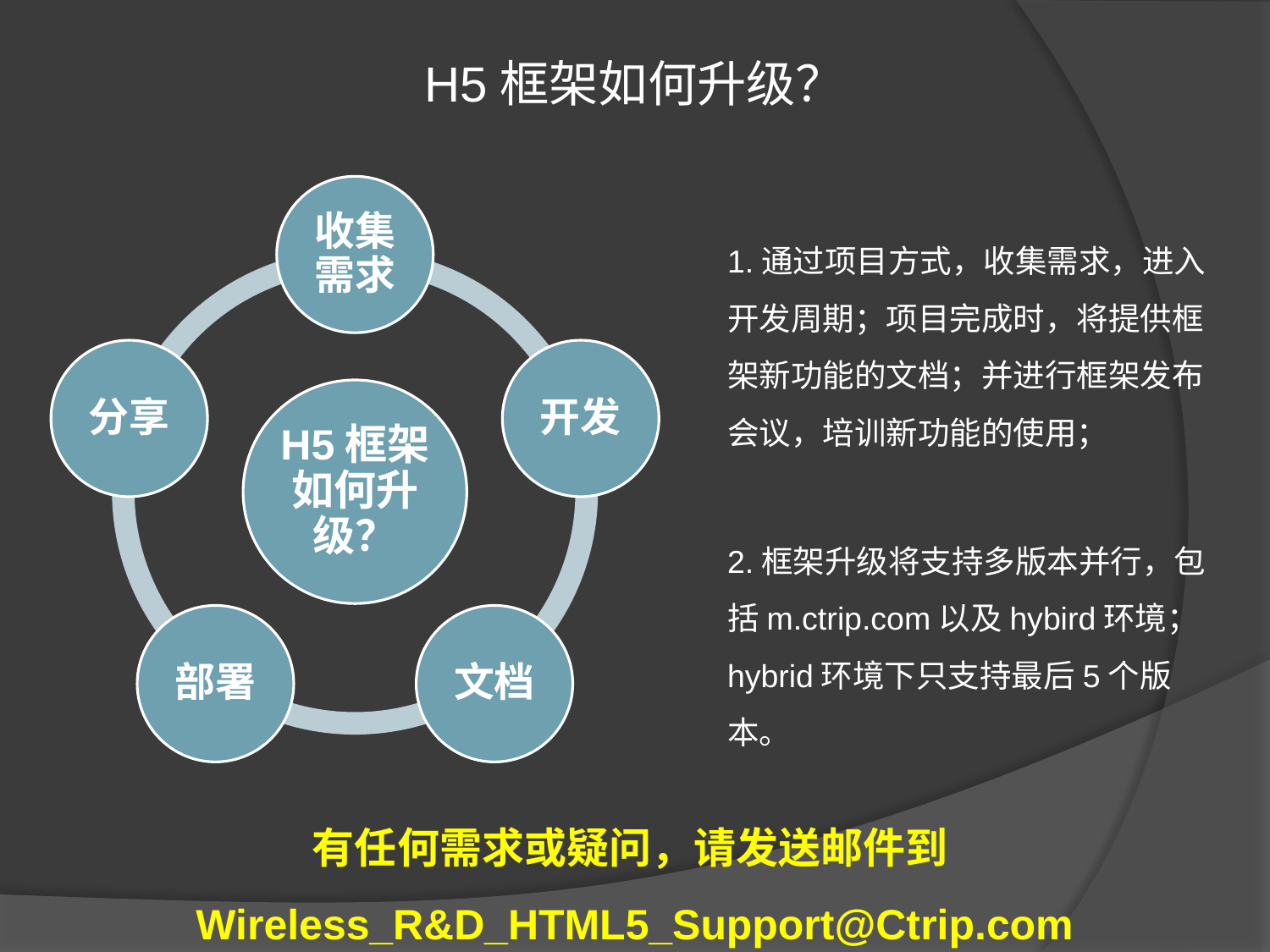

H5框架如何升级？
H5框架如何升级？
收集需求
开发
文档
部署
分享
1.通过项目方式，收集需求，进入开发周期；项目完成时，将提供框架新功能的文档；并进行框架发布会议，培训新功能的使用；
2.框架升级将支持多版本并行，包括m.ctrip.com以及hybird环境；hybrid环境下只支持最后5个版本。
有任何需求或疑问，请发送邮件到Wireless_R&D_HTML5_Support@Ctrip.com